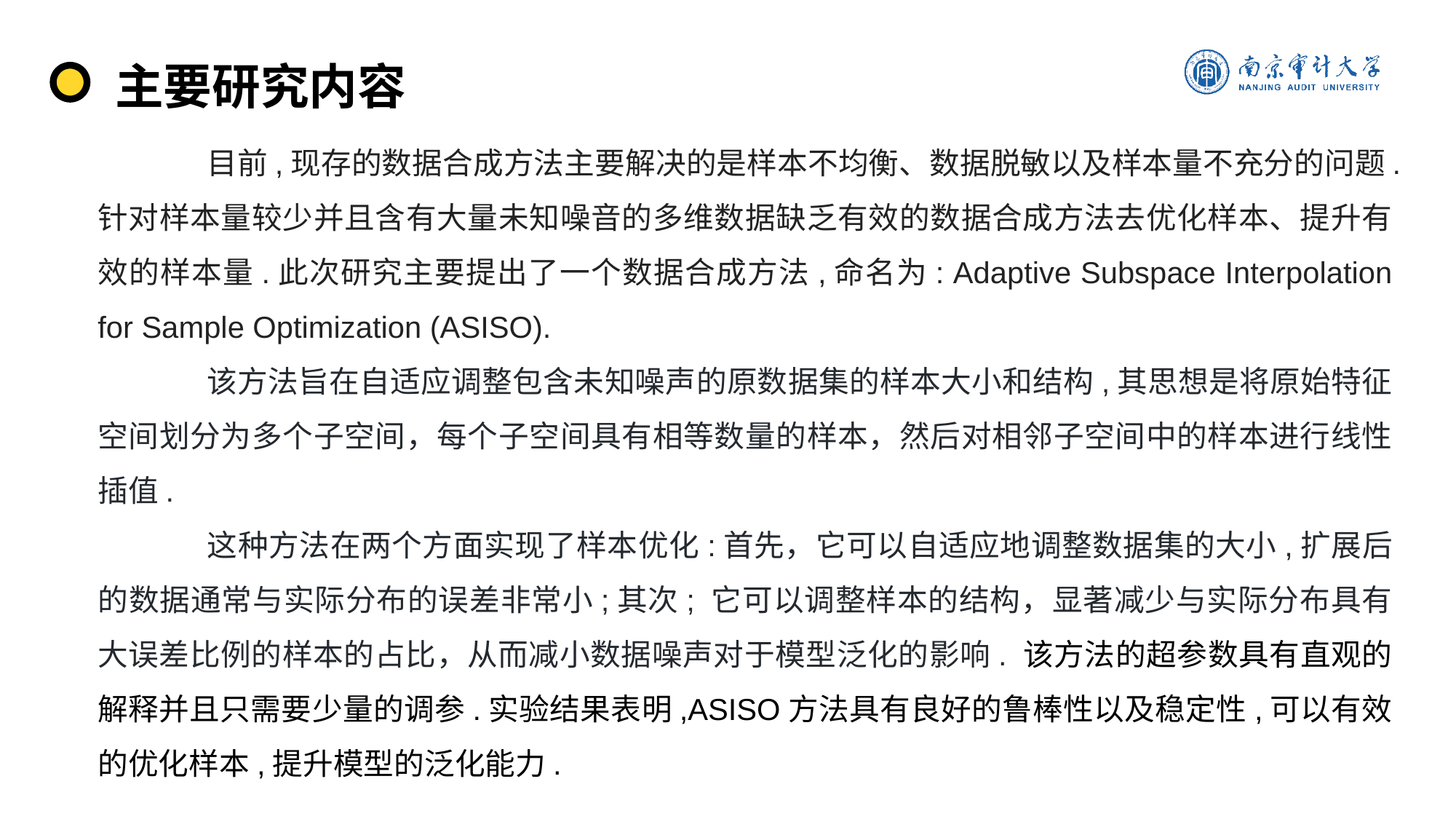

主要研究内容

	目前,现存的数据合成方法主要解决的是样本不均衡、数据脱敏以及样本量不充分的问题.针对样本量较少并且含有大量未知噪音的多维数据缺乏有效的数据合成方法去优化样本、提升有效的样本量.此次研究主要提出了一个数据合成方法,命名为: Adaptive Subspace Interpolation for Sample Optimization (ASISO).
	该方法旨在自适应调整包含未知噪声的原数据集的样本大小和结构,其思想是将原始特征空间划分为多个子空间，每个子空间具有相等数量的样本，然后对相邻子空间中的样本进行线性插值.
	这种方法在两个方面实现了样本优化:首先，它可以自适应地调整数据集的大小,扩展后的数据通常与实际分布的误差非常小;其次; 它可以调整样本的结构，显著减少与实际分布具有大误差比例的样本的占比，从而减小数据噪声对于模型泛化的影响. 该方法的超参数具有直观的解释并且只需要少量的调参.实验结果表明,ASISO方法具有良好的鲁棒性以及稳定性,可以有效的优化样本,提升模型的泛化能力.